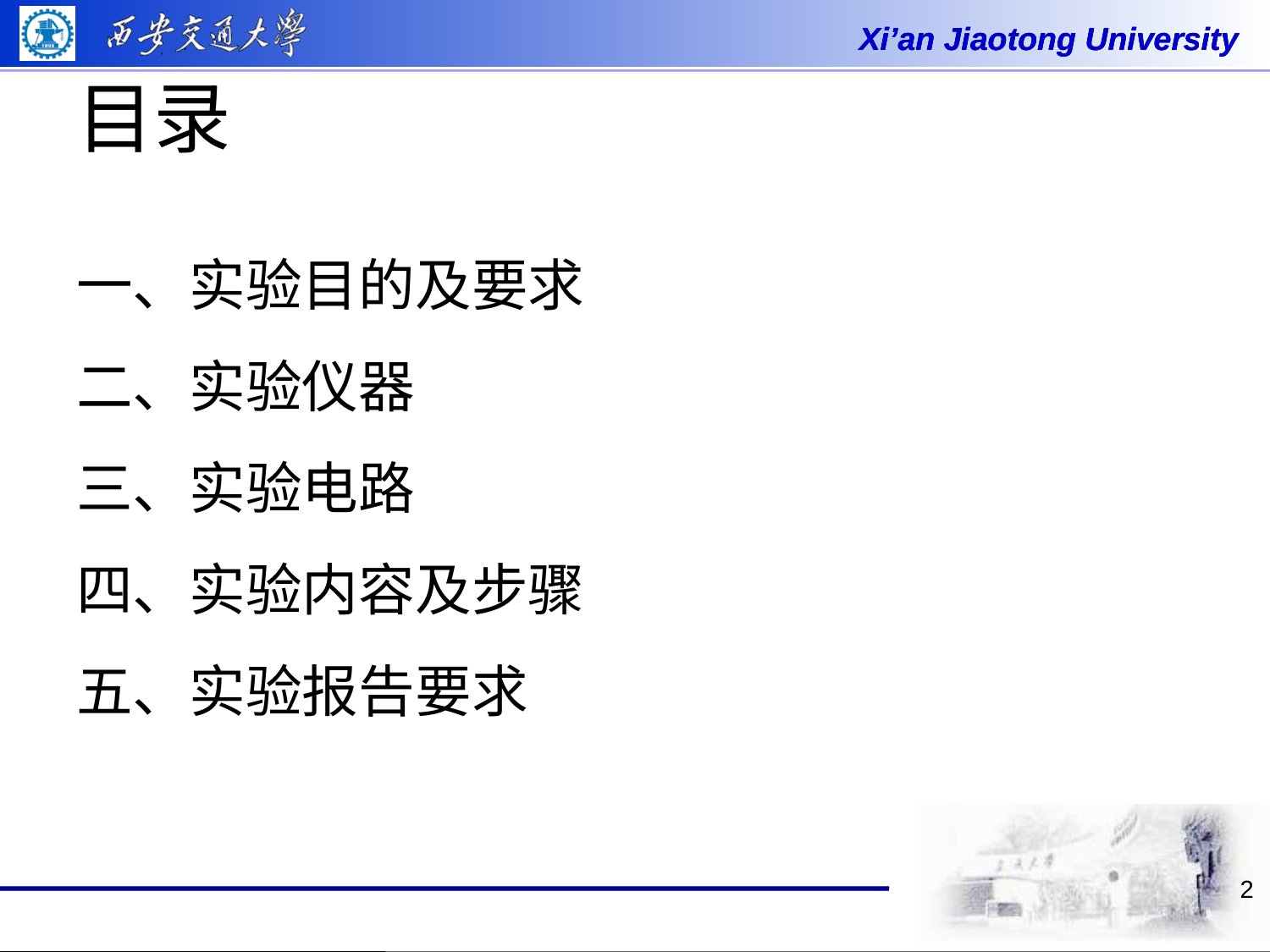

目录
一、实验目的及要求
二、实验仪器
三、实验电路
四、实验内容及步骤
五、实验报告要求

2